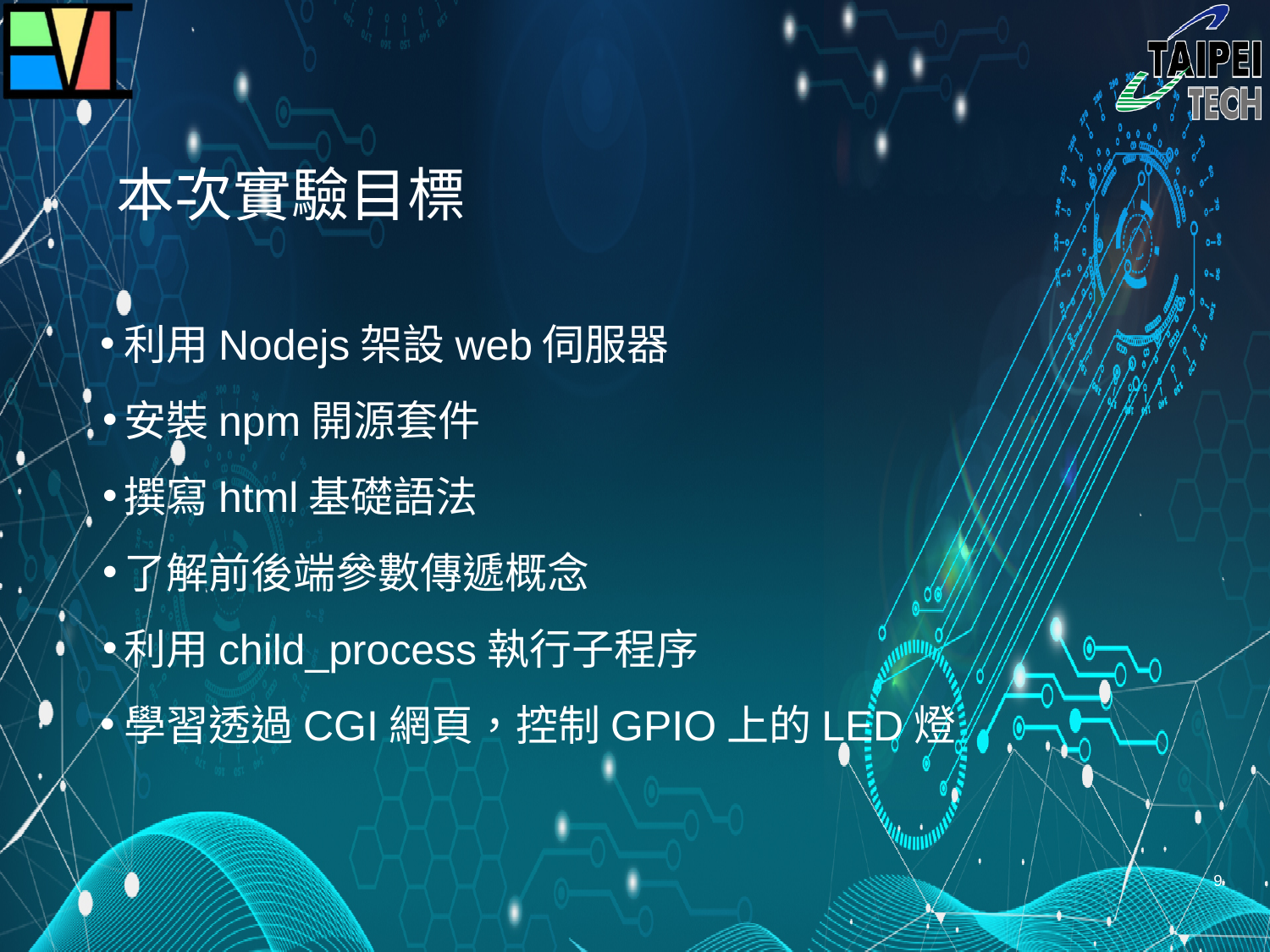

# 本次實驗目標
利用Nodejs架設web伺服器
安裝npm開源套件
撰寫html基礎語法
了解前後端參數傳遞概念
利用child_process執行子程序
學習透過CGI網頁，控制GPIO上的LED燈

9